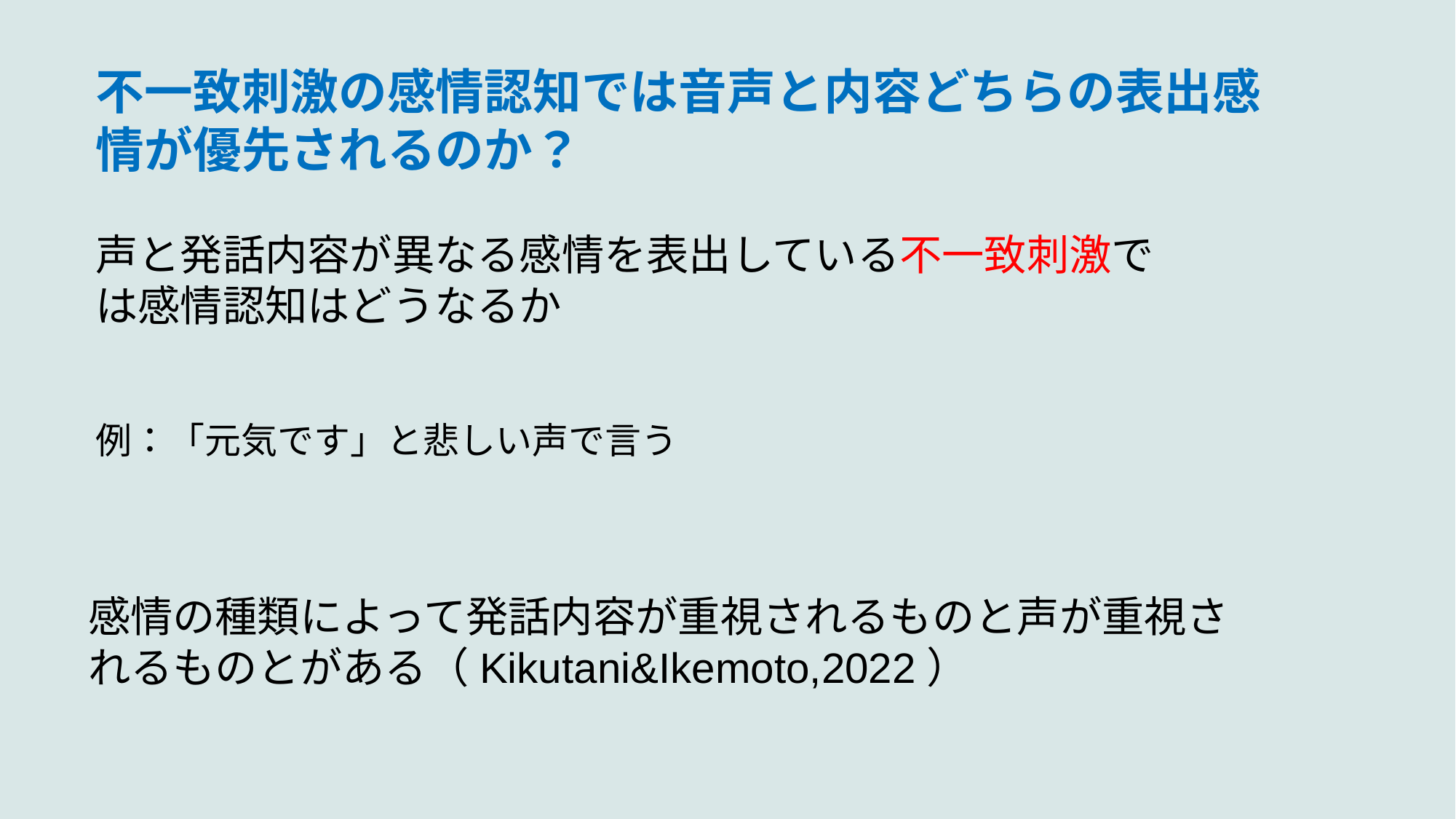

# 不一致刺激の感情認知では音声と内容どちらの表出感情が優先されるのか？
声と発話内容が異なる感情を表出している不一致刺激では感情認知はどうなるか
例：「元気です」と悲しい声で言う
感情の種類によって発話内容が重視されるものと声が重視されるものとがある（Kikutani&Ikemoto,2022）